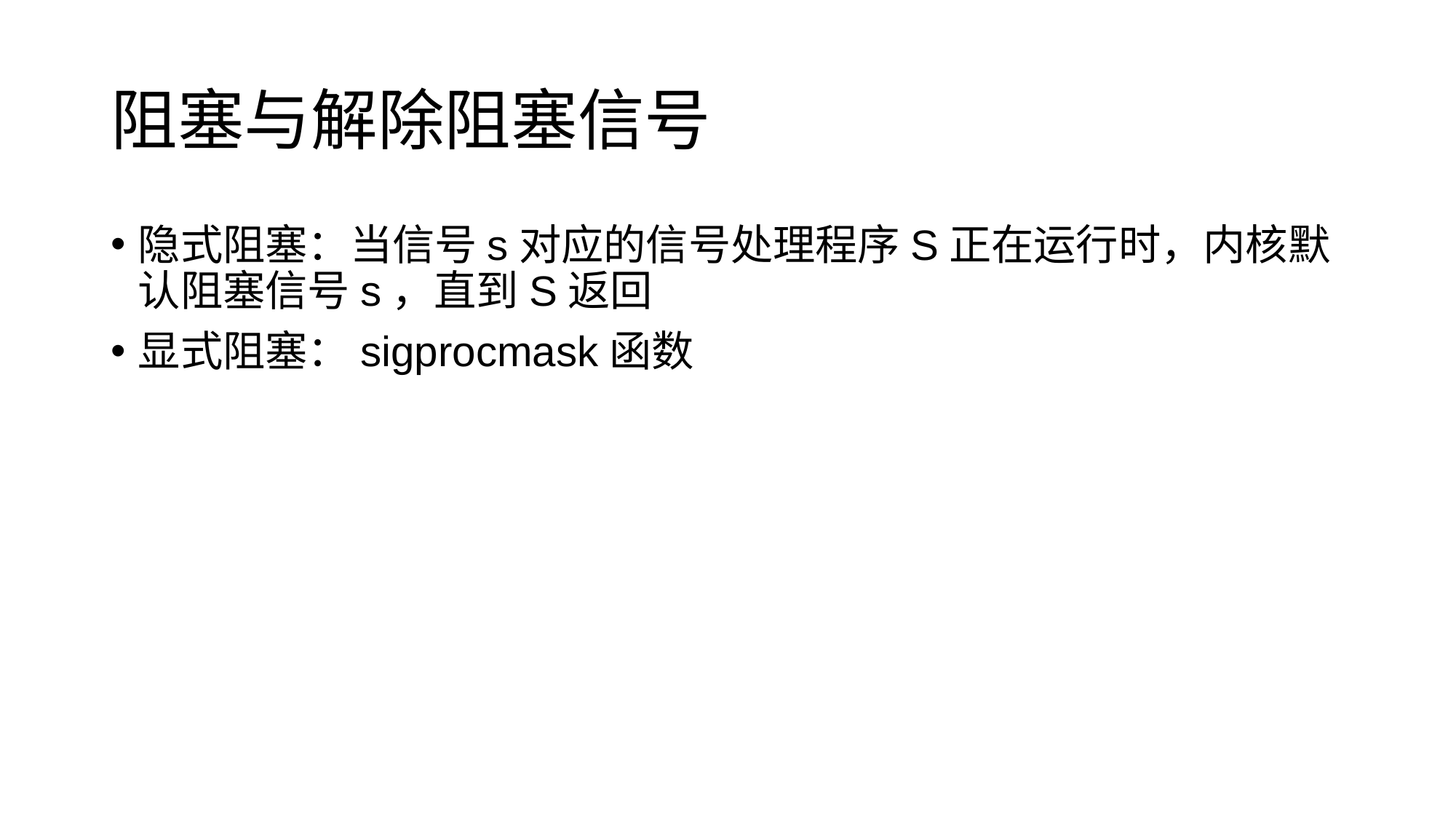

# 阻塞与解除阻塞信号
隐式阻塞：当信号s对应的信号处理程序S正在运行时，内核默认阻塞信号s，直到S返回
显式阻塞：sigprocmask函数